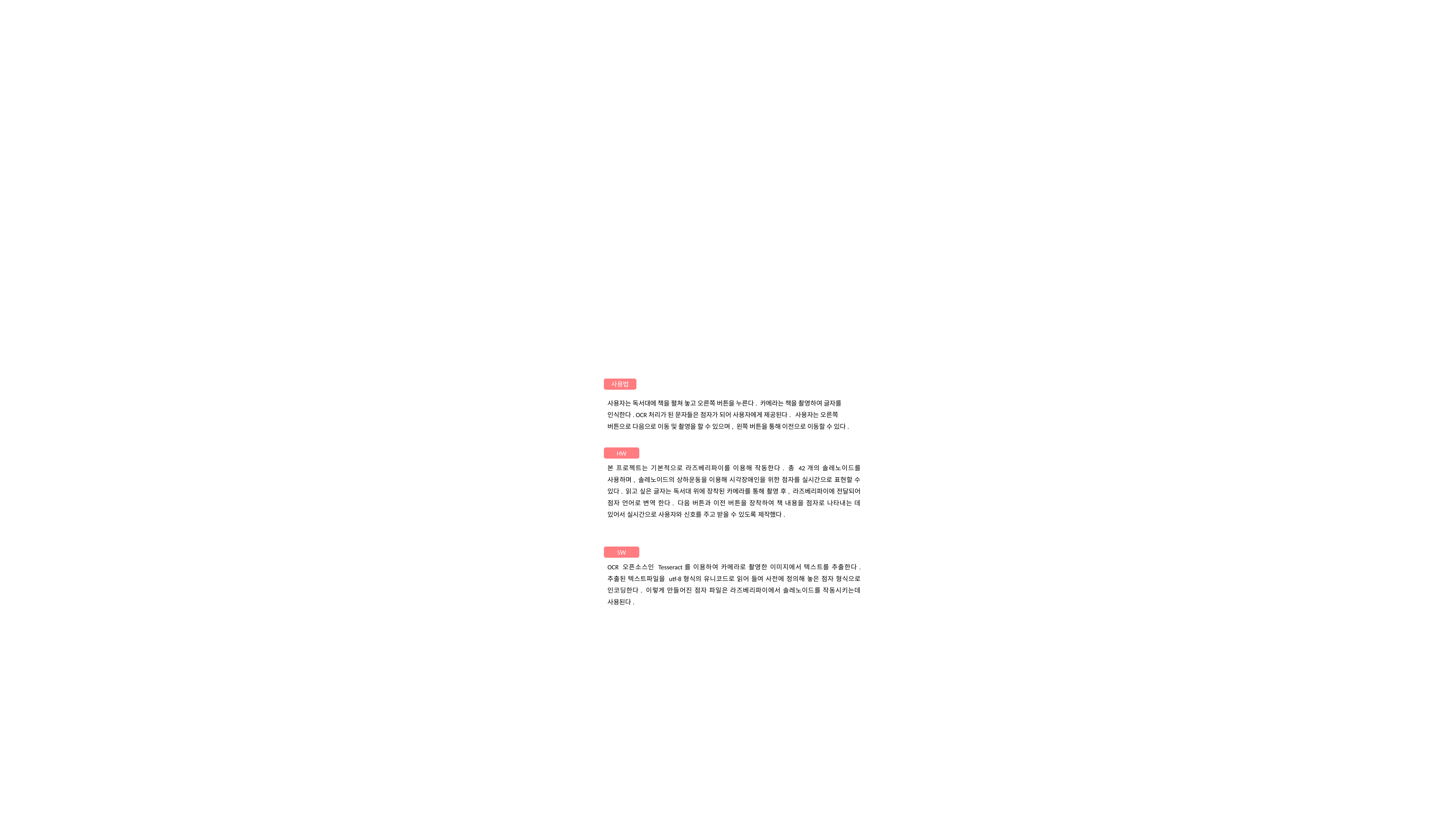

사용법
사용자는 독서대에 책을 펼쳐 놓고 오른쪽 버튼을 누른다. 카메라는 책을 촬영하여 글자를 인식한다. OCR처리가 된 문자들은 점자가 되어 사용자에게 제공된다.  사용자는 오른쪽 버튼으로 다음으로 이동 및 촬영을 할 수 있으며, 왼쪽 버튼을 통해 이전으로 이동할 수 있다.
HW
본 프로젝트는 기본적으로 라즈베리파이를 이용해 작동한다. 총 42개의 솔레노이드를 사용하며, 솔레노이드의 상하운동을 이용해 시각장애인을 위한 점자를 실시간으로 표현할 수 있다. 읽고 싶은 글자는 독서대 위에 장착된 카메라를 통해 촬영 후, 라즈베리파이에 전달되어 점자 언어로 변역 한다. 다음 버튼과 이전 버튼을 장착하여 책 내용을 점자로 나타내는 데 있어서 실시간으로 사용자와 신호를 주고 받을 수 있도록 제작했다.
SW
OCR 오픈소스인 Tesseract를 이용하여 카메라로 촬영한 이미지에서 텍스트를 추출한다. 추출된 텍스트파일을 utf-8형식의 유니코드로 읽어 들여 사전에 정의해 놓은 점자 형식으로 인코딩한다. 이렇게 만들어진 점자 파일은 라즈베리파이에서 솔레노이드를 작동시키는데 사용된다.